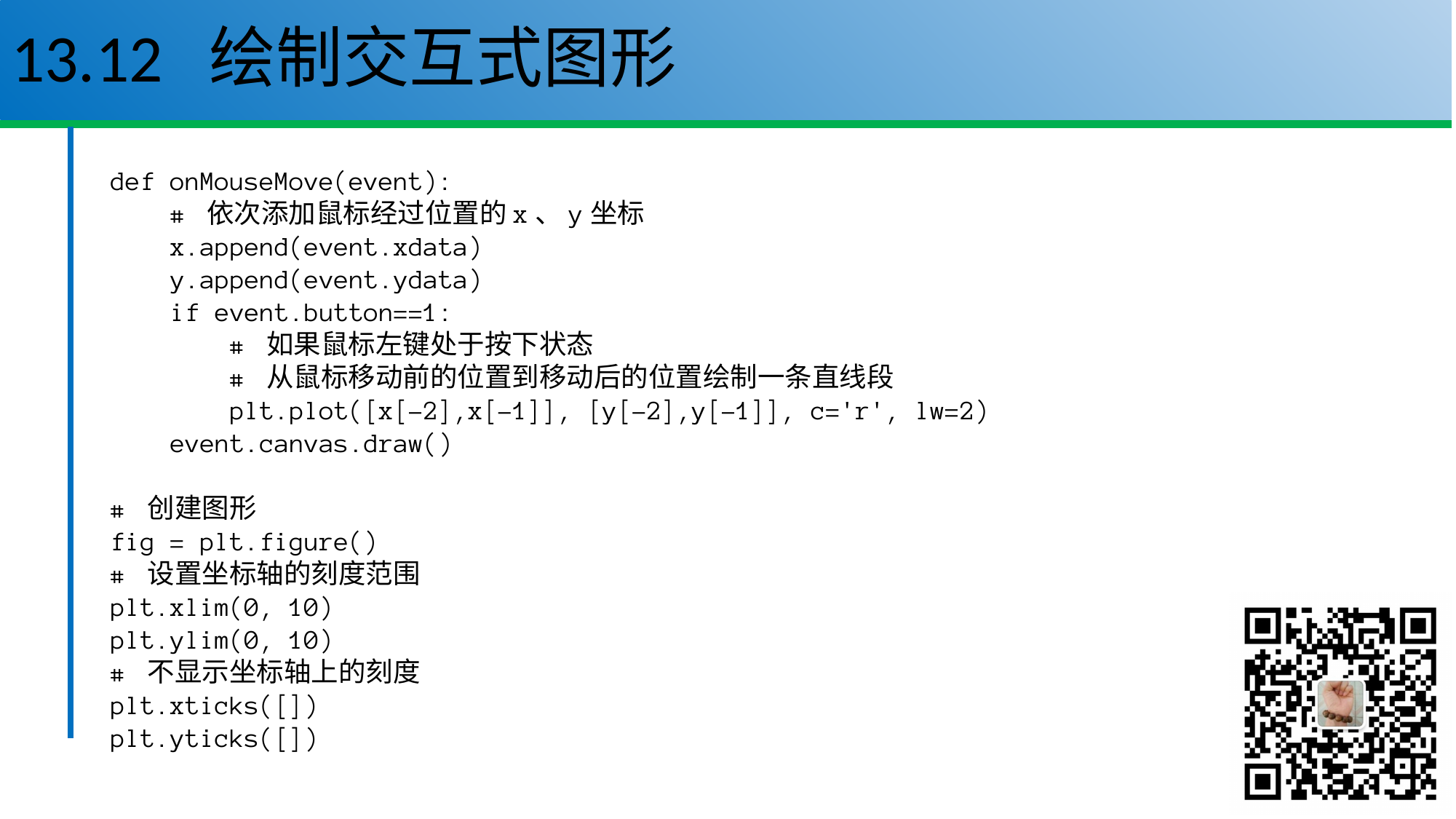

# 13.12  绘制交互式图形
def onMouseMove(event):
    # 依次添加鼠标经过位置的x、y坐标
    x.append(event.xdata)
    y.append(event.ydata)
    if event.button==1:
        # 如果鼠标左键处于按下状态
        # 从鼠标移动前的位置到移动后的位置绘制一条直线段
        plt.plot([x[-2],x[-1]], [y[-2],y[-1]], c='r', lw=2)
    event.canvas.draw()

# 创建图形
fig = plt.figure()
# 设置坐标轴的刻度范围
plt.xlim(0, 10)
plt.ylim(0, 10)
# 不显示坐标轴上的刻度
plt.xticks([])
plt.yticks([])
54